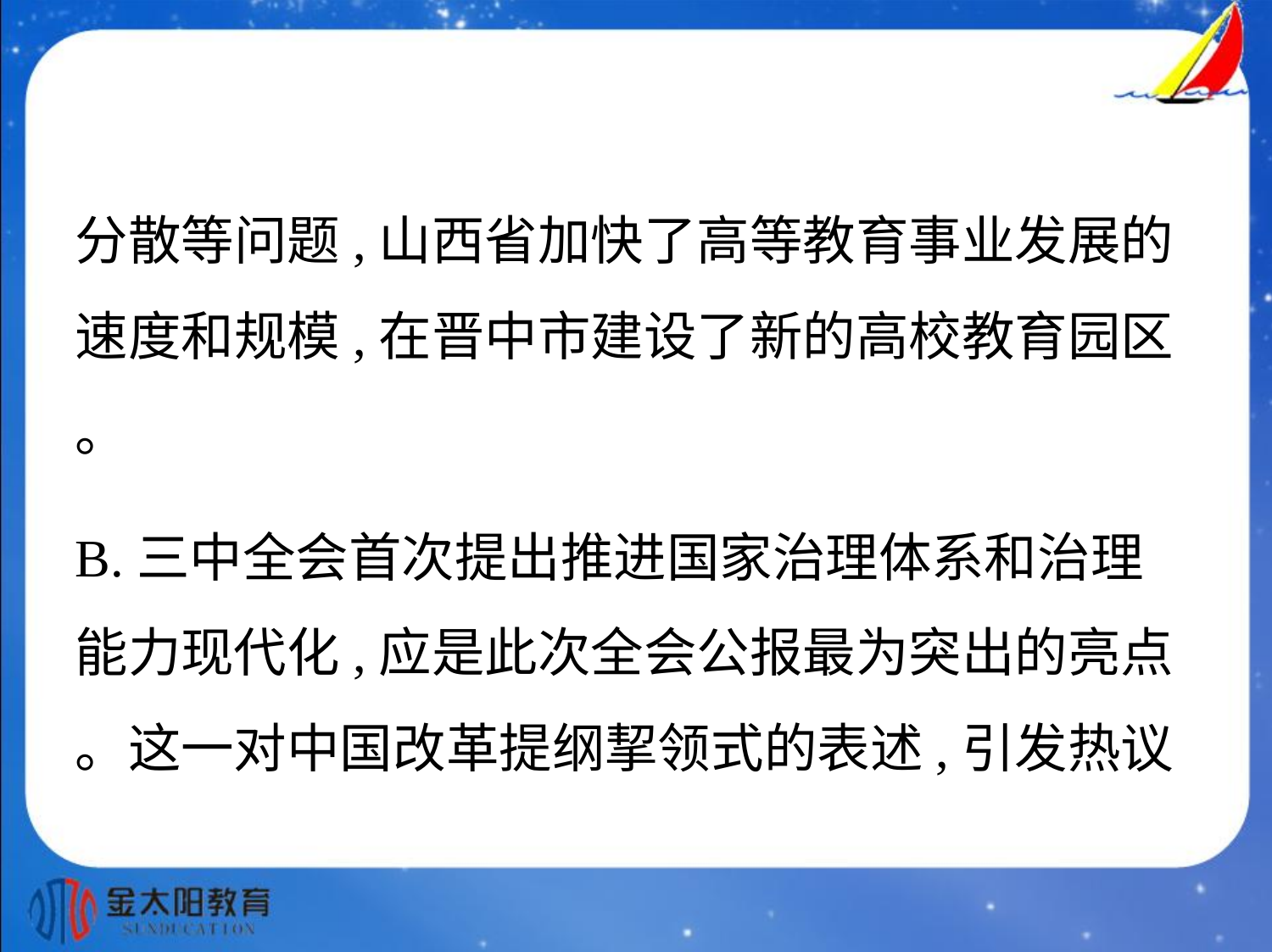

分散等问题,山西省加快了高等教育事业发展的
速度和规模,在晋中市建设了新的高校教育园区
。
B.三中全会首次提出推进国家治理体系和治理
能力现代化,应是此次全会公报最为突出的亮点
。这一对中国改革提纲挈领式的表述,引发热议